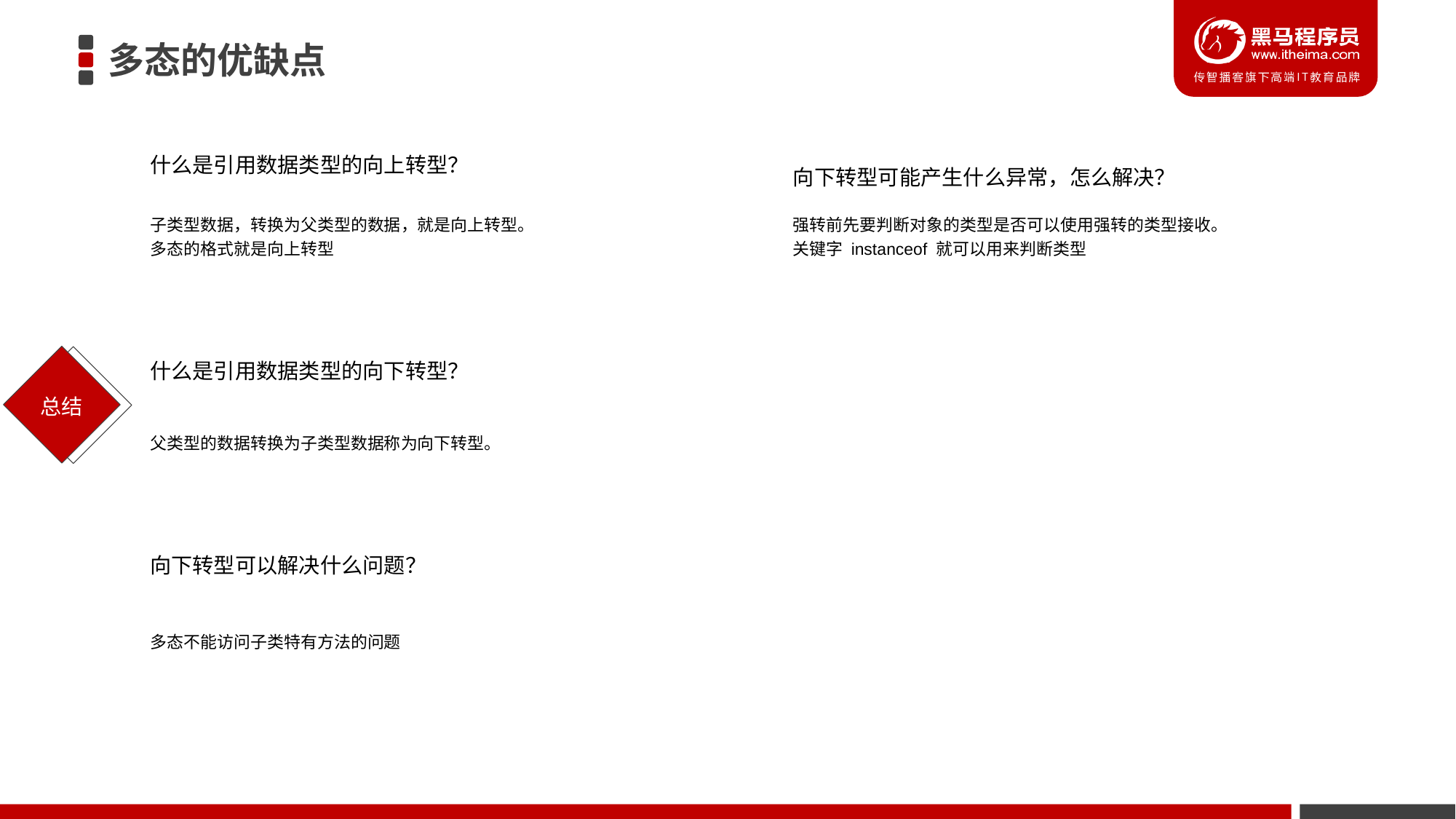

# 多态的优缺点
什么是引用数据类型的向上转型？
向下转型可能产生什么异常，怎么解决？

子类型数据，转换为父类型的数据，就是向上转型。
多态的格式就是向上转型
强转前先要判断对象的类型是否可以使用强转的类型接收。
关键字 instanceof 就可以用来判断类型
什么是引用数据类型的向下转型？
父类型的数据转换为子类型数据称为向下转型。
向下转型可以解决什么问题？
多态不能访问子类特有方法的问题